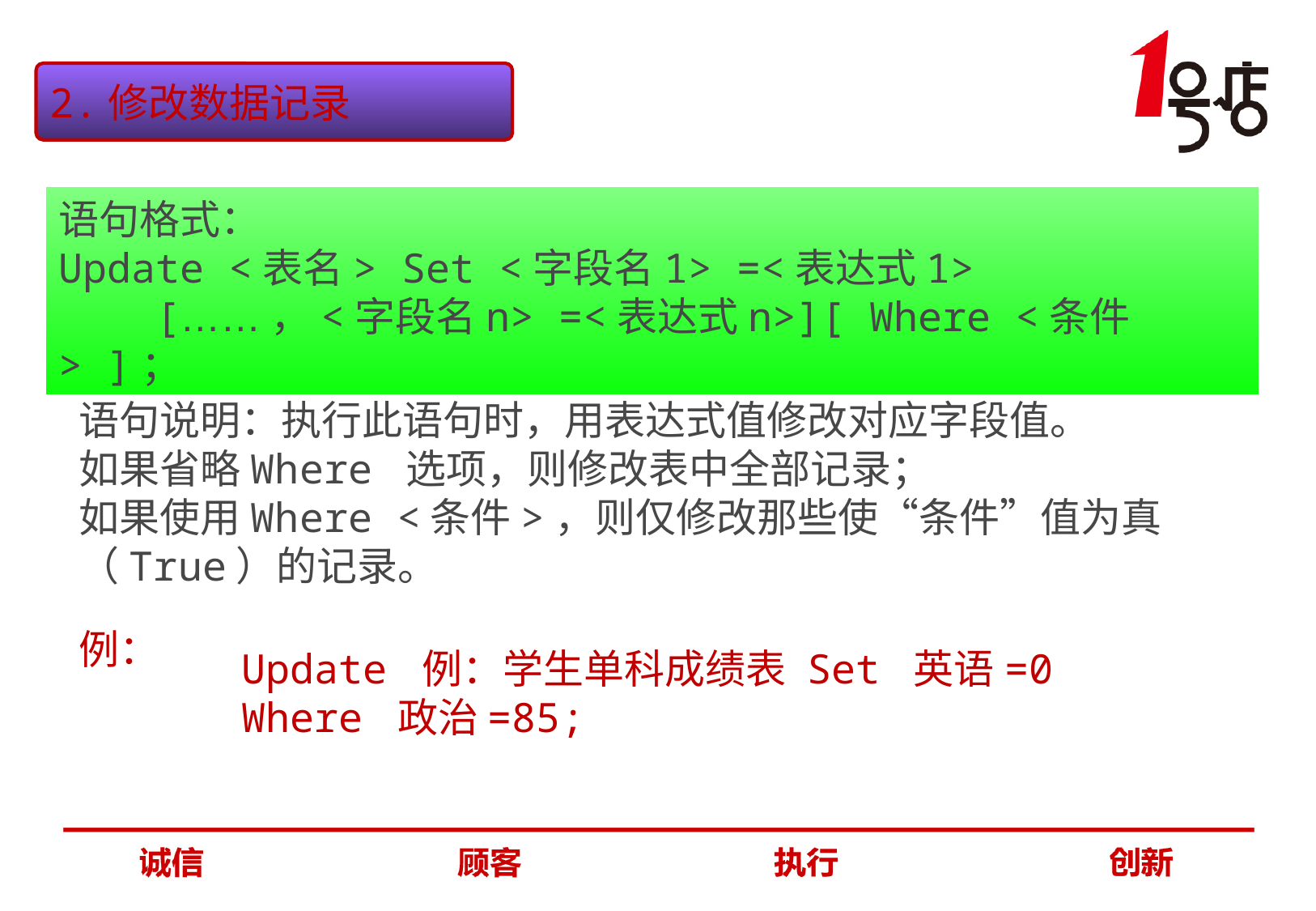

2.修改数据记录
语句格式：
Update <表名> Set <字段名1> =<表达式1>
    [……，<字段名n> =<表达式n>][ Where <条件> ]；
语句说明：执行此语句时，用表达式值修改对应字段值。
如果省略Where 选项，则修改表中全部记录；
如果使用Where <条件>，则仅修改那些使“条件”值为真（True）的记录。
例：
Update 例：学生单科成绩表  Set 英语=0
Where 政治=85;